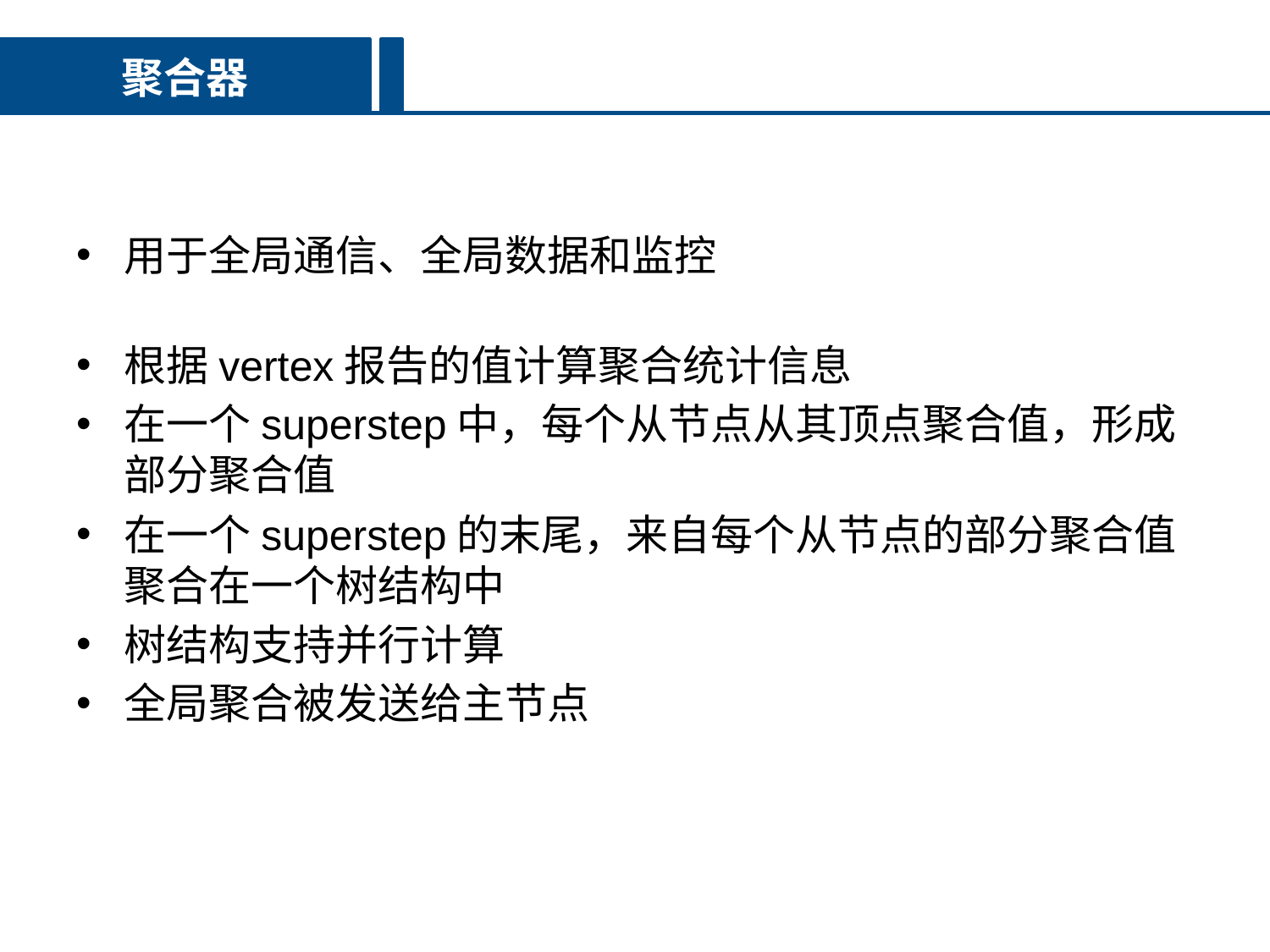

聚合器

用于全局通信、全局数据和监控
根据vertex报告的值计算聚合统计信息
在一个superstep中，每个从节点从其顶点聚合值，形成部分聚合值
在一个superstep的末尾，来自每个从节点的部分聚合值聚合在一个树结构中
树结构支持并行计算
全局聚合被发送给主节点